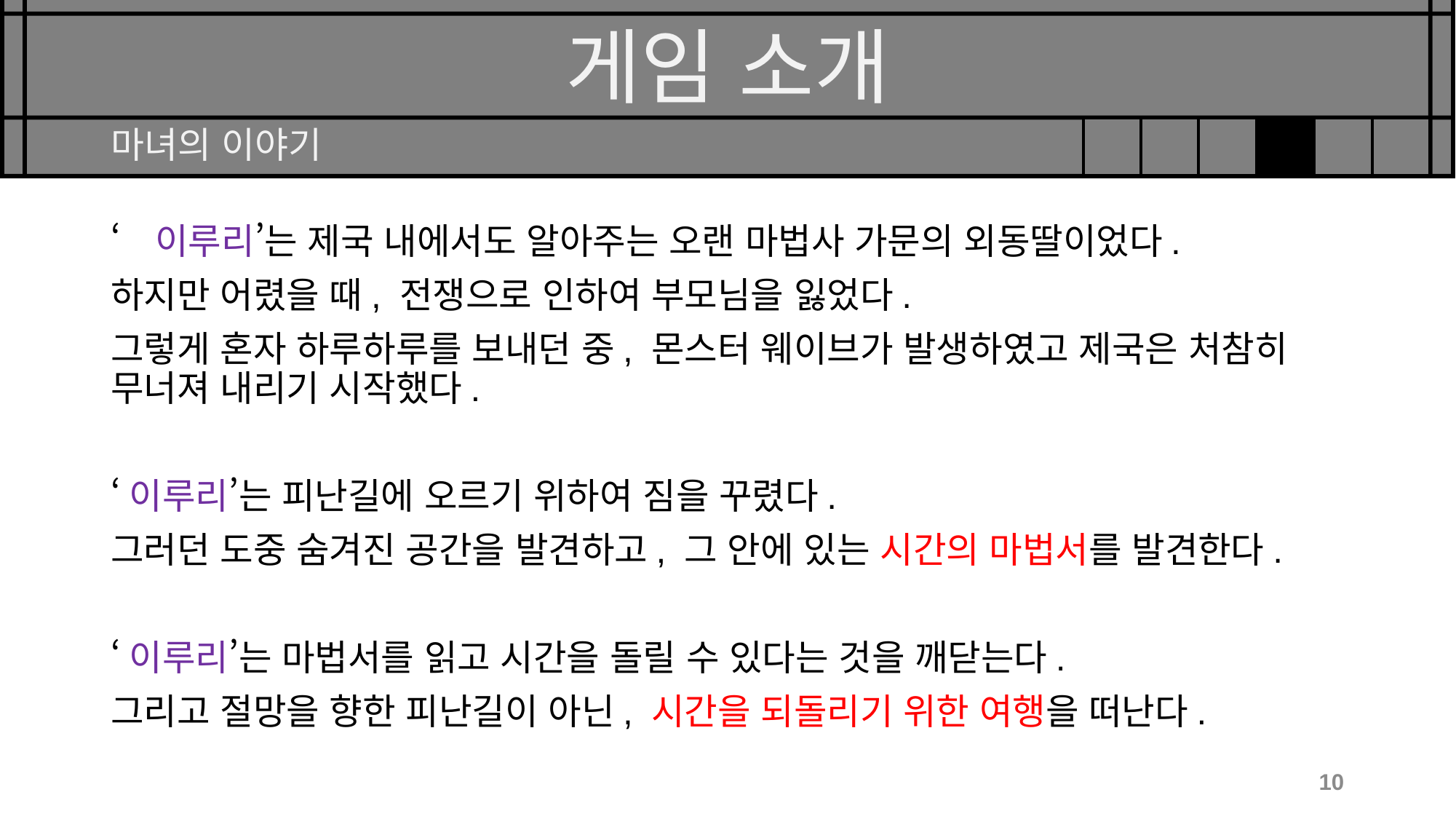

# 게임 소개
마녀의 이야기
|  |  |  |  |  |  |
| --- | --- | --- | --- | --- | --- |
‘이루리’는 제국 내에서도 알아주는 오랜 마법사 가문의 외동딸이었다.
하지만 어렸을 때, 전쟁으로 인하여 부모님을 잃었다.
그렇게 혼자 하루하루를 보내던 중, 몬스터 웨이브가 발생하였고 제국은 처참히 무너져 내리기 시작했다.

‘이루리’는 피난길에 오르기 위하여 짐을 꾸렸다.
그러던 도중 숨겨진 공간을 발견하고, 그 안에 있는 시간의 마법서를 발견한다.

‘이루리’는 마법서를 읽고 시간을 돌릴 수 있다는 것을 깨닫는다.
그리고 절망을 향한 피난길이 아닌, 시간을 되돌리기 위한 여행을 떠난다.
10